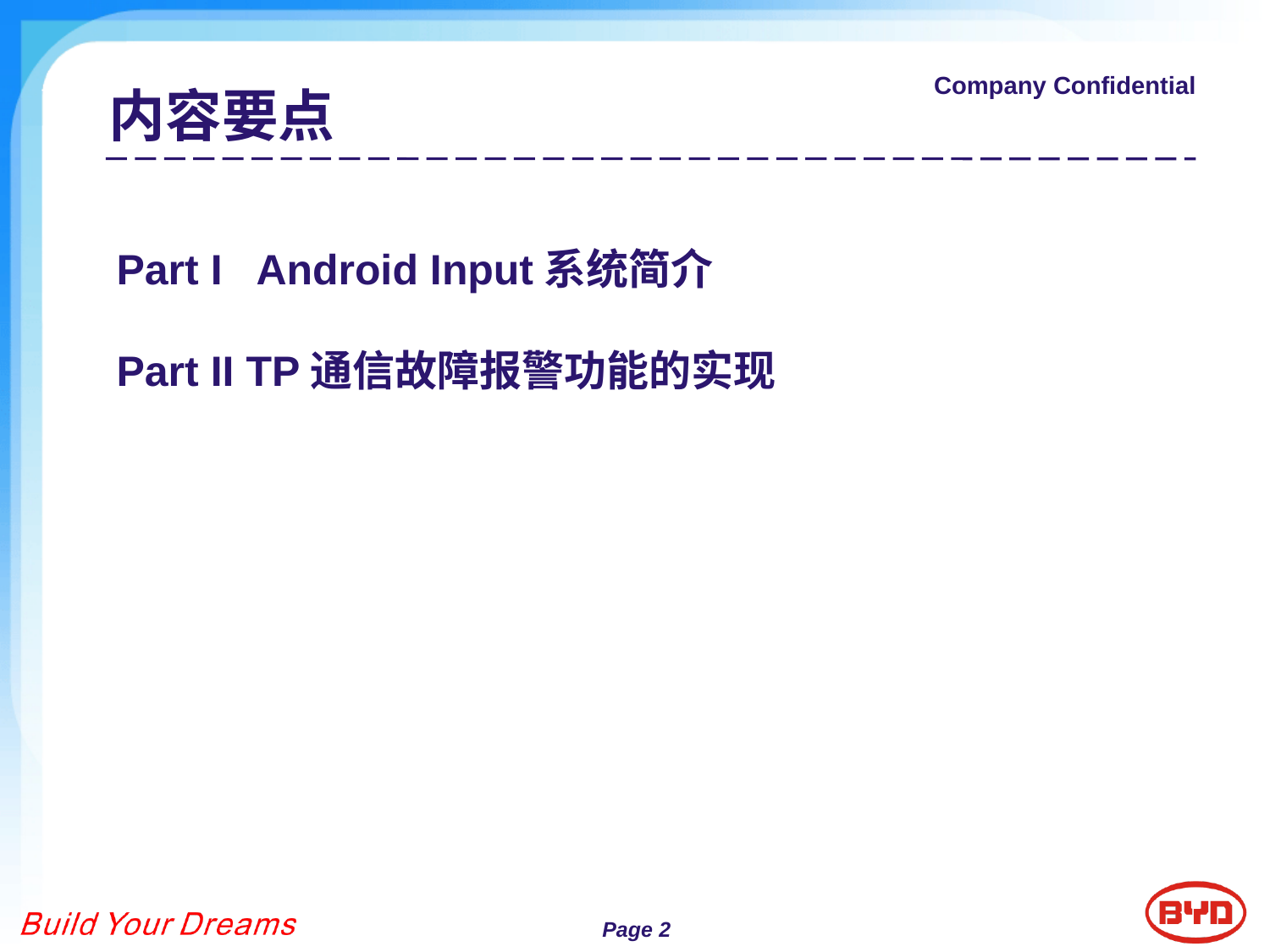

内容要点
Part I   Android Input系统简介

Part II TP通信故障报警功能的实现